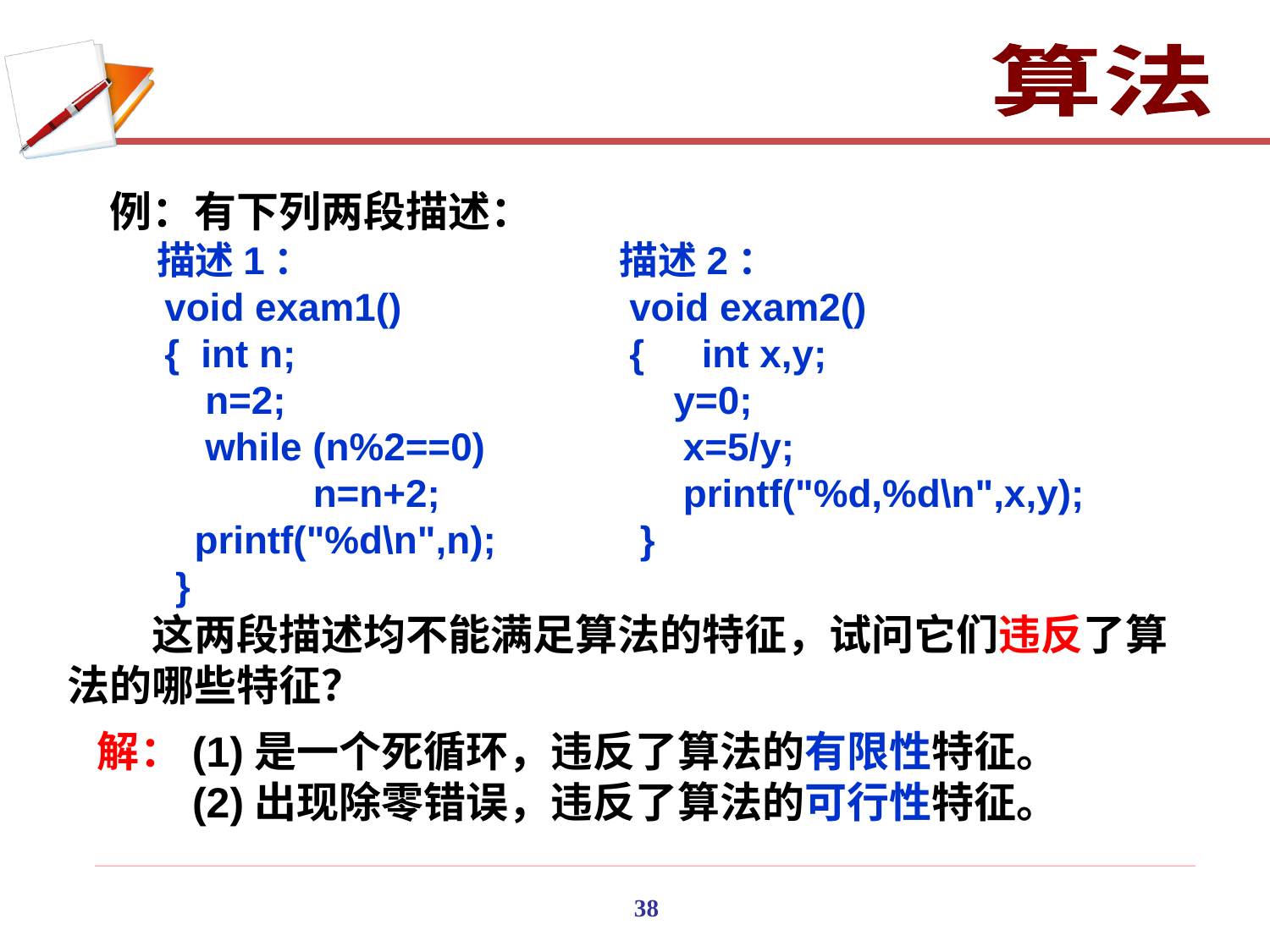

算法
　例：有下列两段描述：
         描述1：			     描述2：
         void exam1()		     void exam2()
         {  int n;			     {　int x,y;
	 n=2;		　	          y=0;
	 while (n%2==0)	          x=5/y;
	           n=n+2;		          printf("%d,%d\n",x,y);
	printf("%d\n",n);	      }
          }
　　这两段描述均不能满足算法的特征，试问它们违反了算法的哪些特征？
解：(1)是一个死循环，违反了算法的有限性特征。
        (2)出现除零错误，违反了算法的可行性特征。